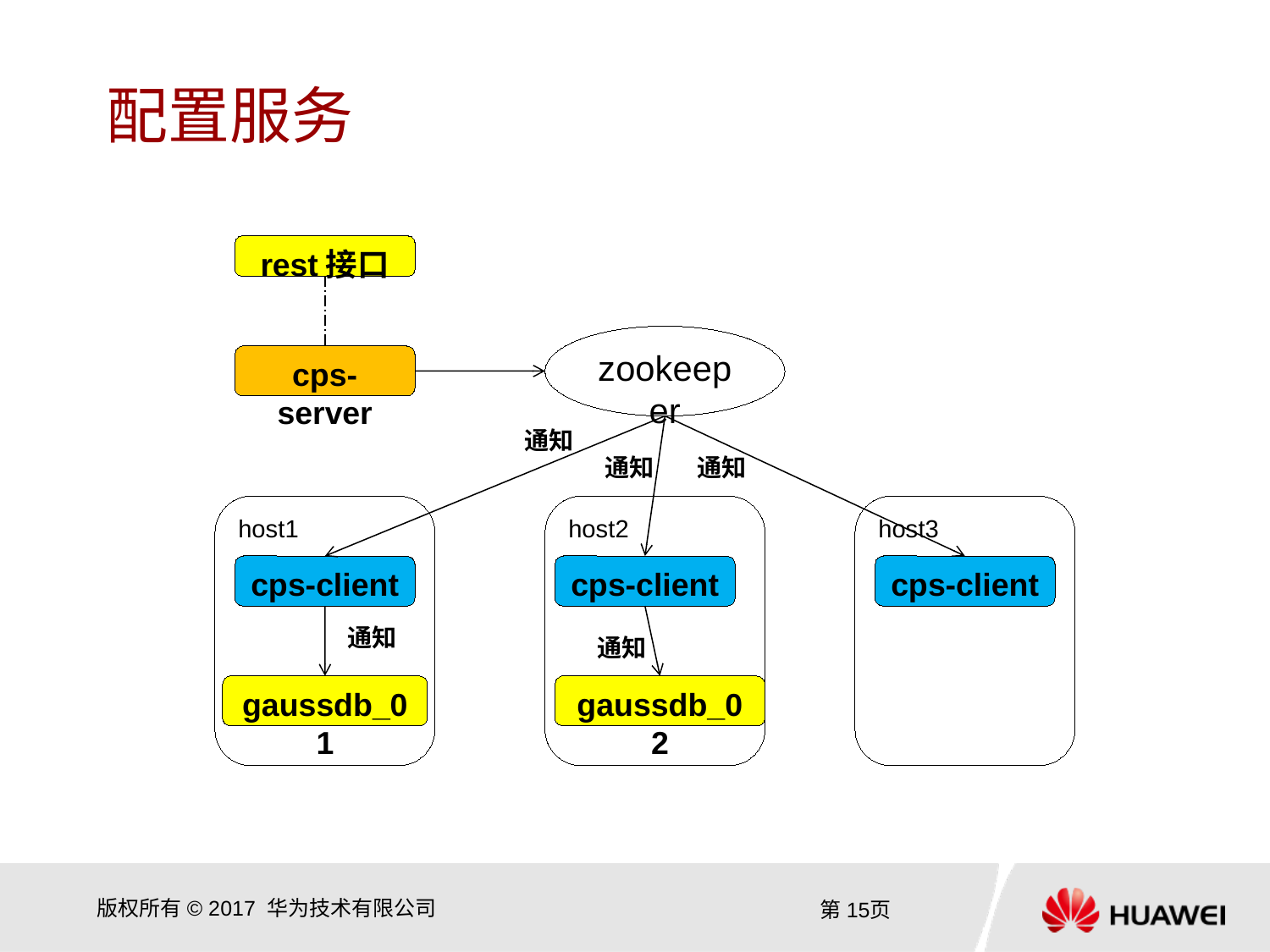

# 配置服务
rest接口
zookeeper
cps-server
通知
通知
通知
host1
host2
host3
cps-client
cps-client
cps-client
通知
通知
gaussdb_01
gaussdb_02